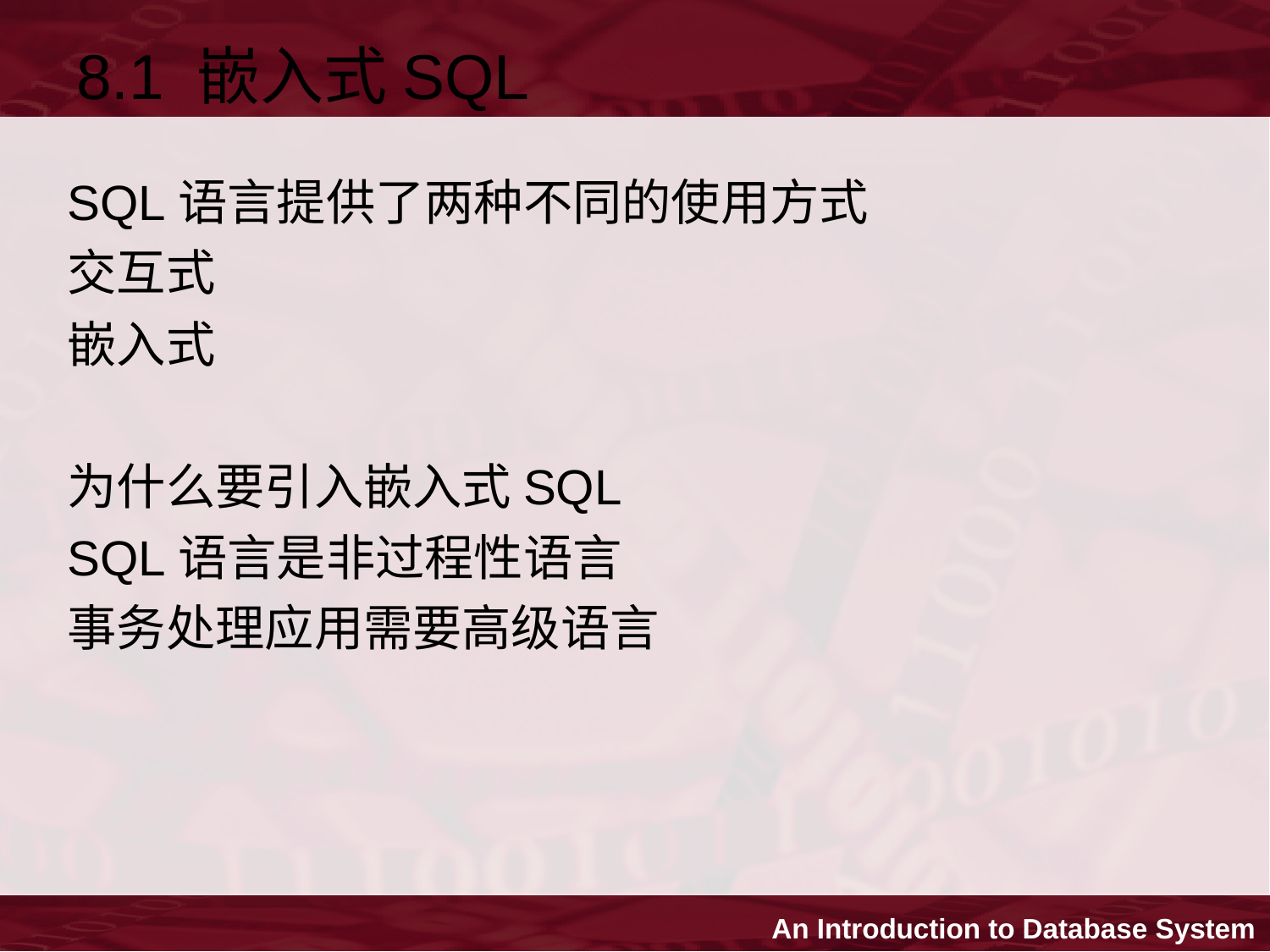

8.1 嵌入式SQL
SQL语言提供了两种不同的使用方式
交互式
嵌入式

为什么要引入嵌入式SQL
SQL语言是非过程性语言
事务处理应用需要高级语言